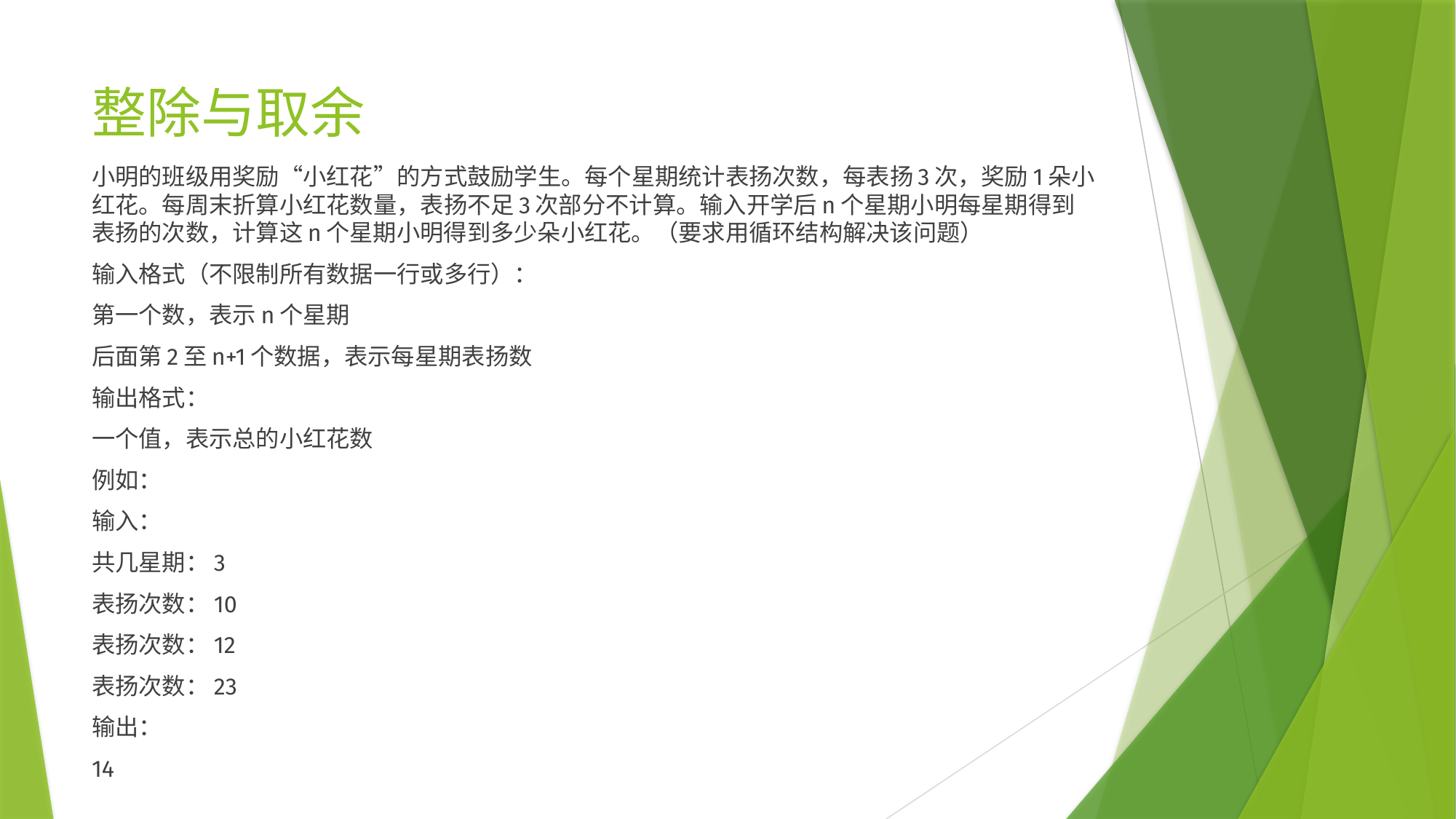

# 整除与取余
小明的班级用奖励“小红花”的方式鼓励学生。每个星期统计表扬次数，每表扬3次，奖励1朵小红花。每周末折算小红花数量，表扬不足3次部分不计算。输入开学后n个星期小明每星期得到表扬的次数，计算这n个星期小明得到多少朵小红花。（要求用循环结构解决该问题）
输入格式（不限制所有数据一行或多行）：
第一个数，表示n个星期
后面第2至n+1个数据，表示每星期表扬数
输出格式：
一个值，表示总的小红花数
例如：
输入：
共几星期：3
表扬次数：10
表扬次数：12
表扬次数：23
输出：
14